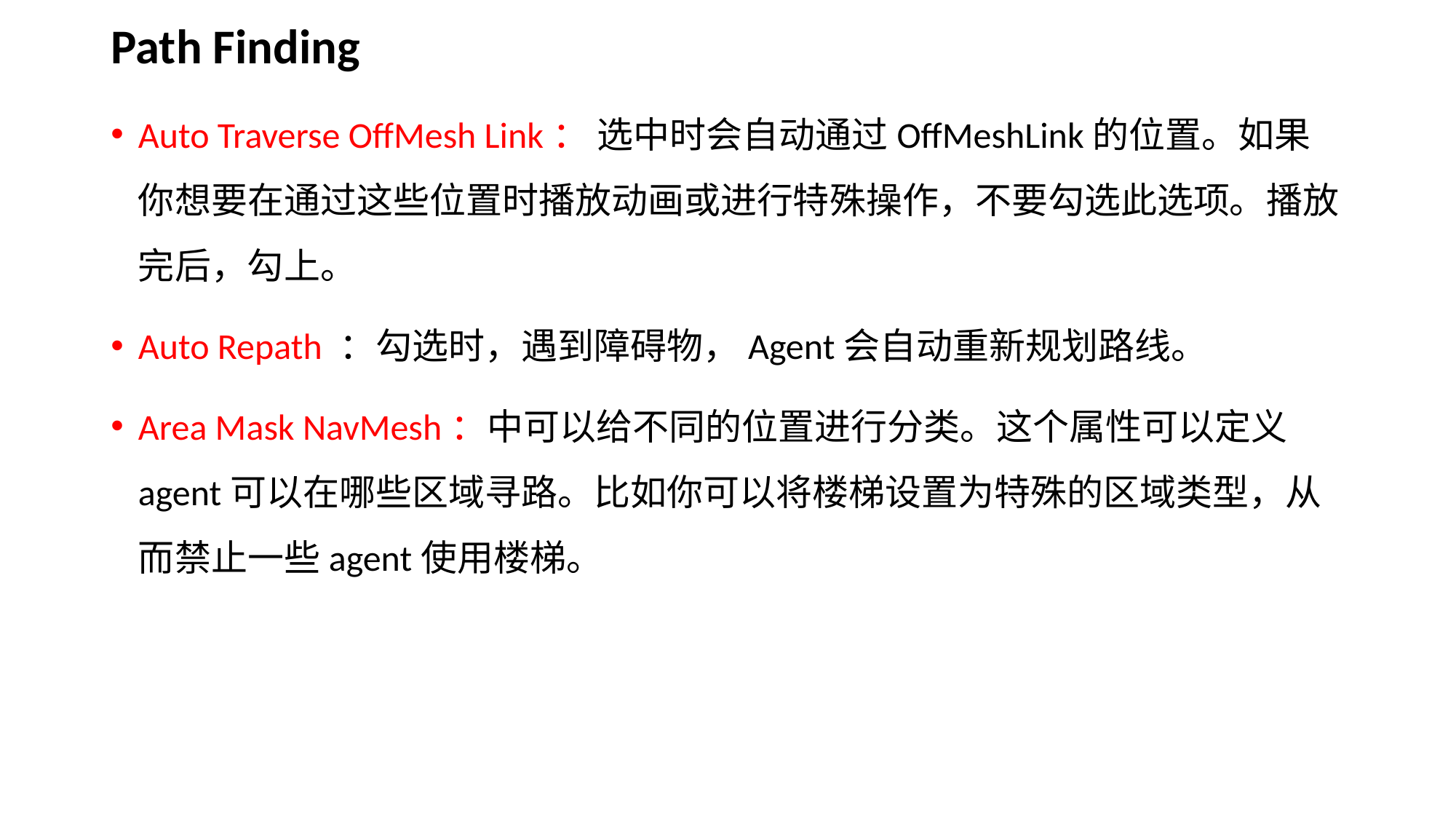

Path Finding
Auto Traverse OffMesh Link： 选中时会自动通过OffMeshLink的位置。如果你想要在通过这些位置时播放动画或进行特殊操作，不要勾选此选项。播放完后，勾上。
Auto Repath ：勾选时，遇到障碍物，Agent会自动重新规划路线。
Area Mask NavMesh：中可以给不同的位置进行分类。这个属性可以定义agent可以在哪些区域寻路。比如你可以将楼梯设置为特殊的区域类型，从而禁止一些agent使用楼梯。